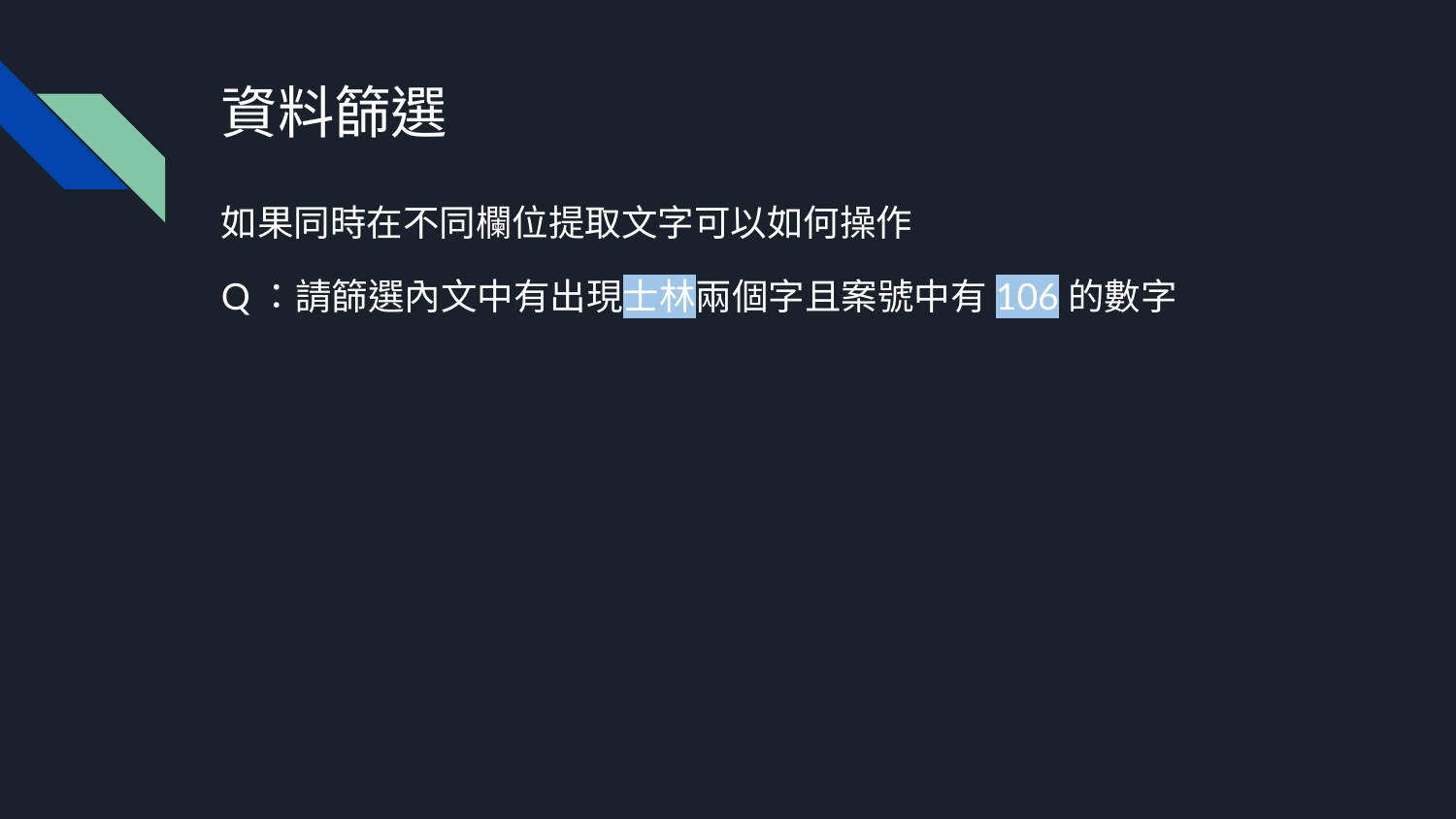

# 資料篩選
如果同時在不同欄位提取文字可以如何操作
Q：請篩選內文中有出現士林兩個字且案號中有106的數字